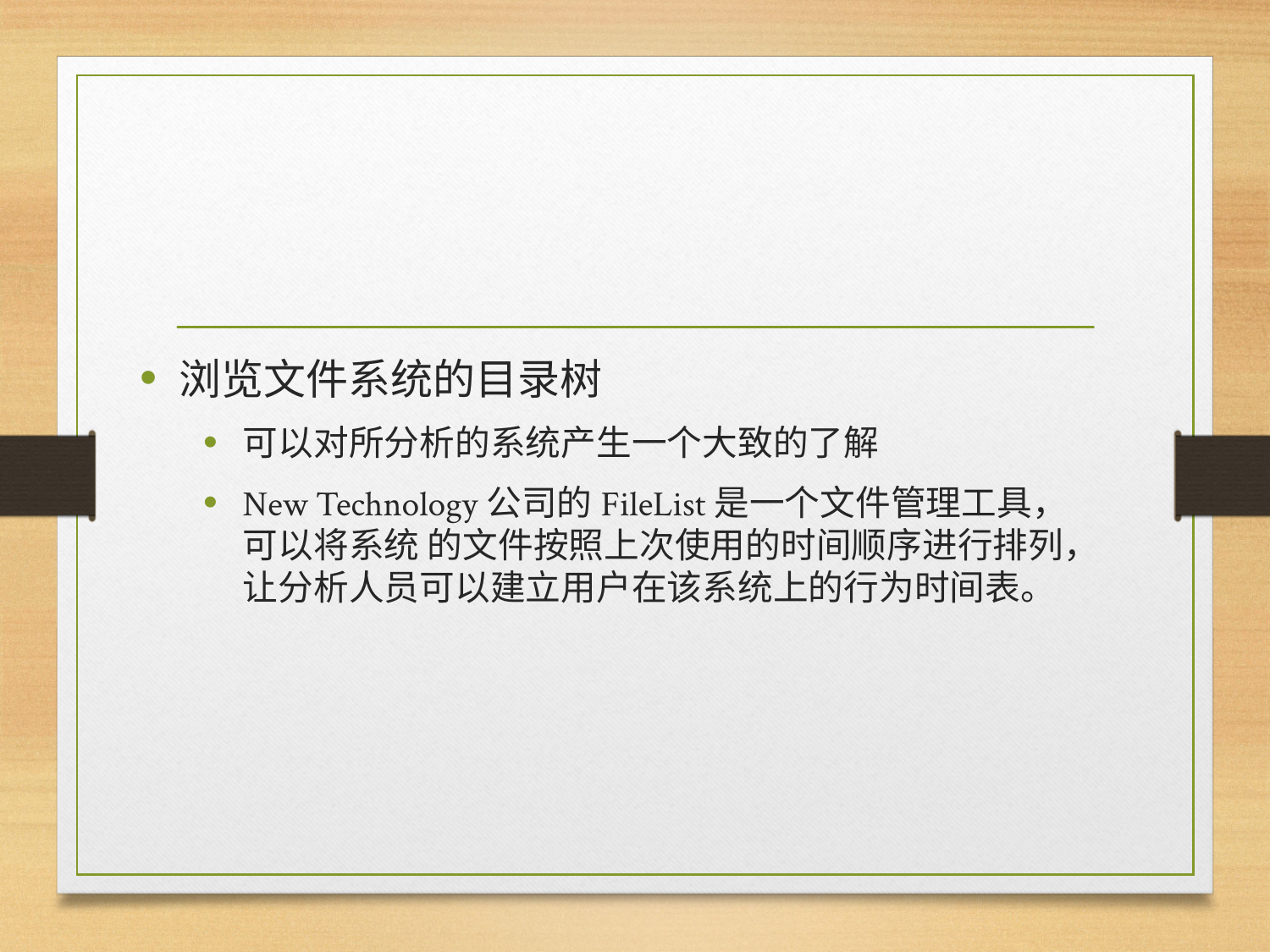

#
浏览文件系统的目录树
可以对所分析的系统产生一个大致的了解
New Technology公司的FileList是一个文件管理工具，可以将系统 的文件按照上次使用的时间顺序进行排列，让分析人员可以建立用户在该系统上的行为时间表。